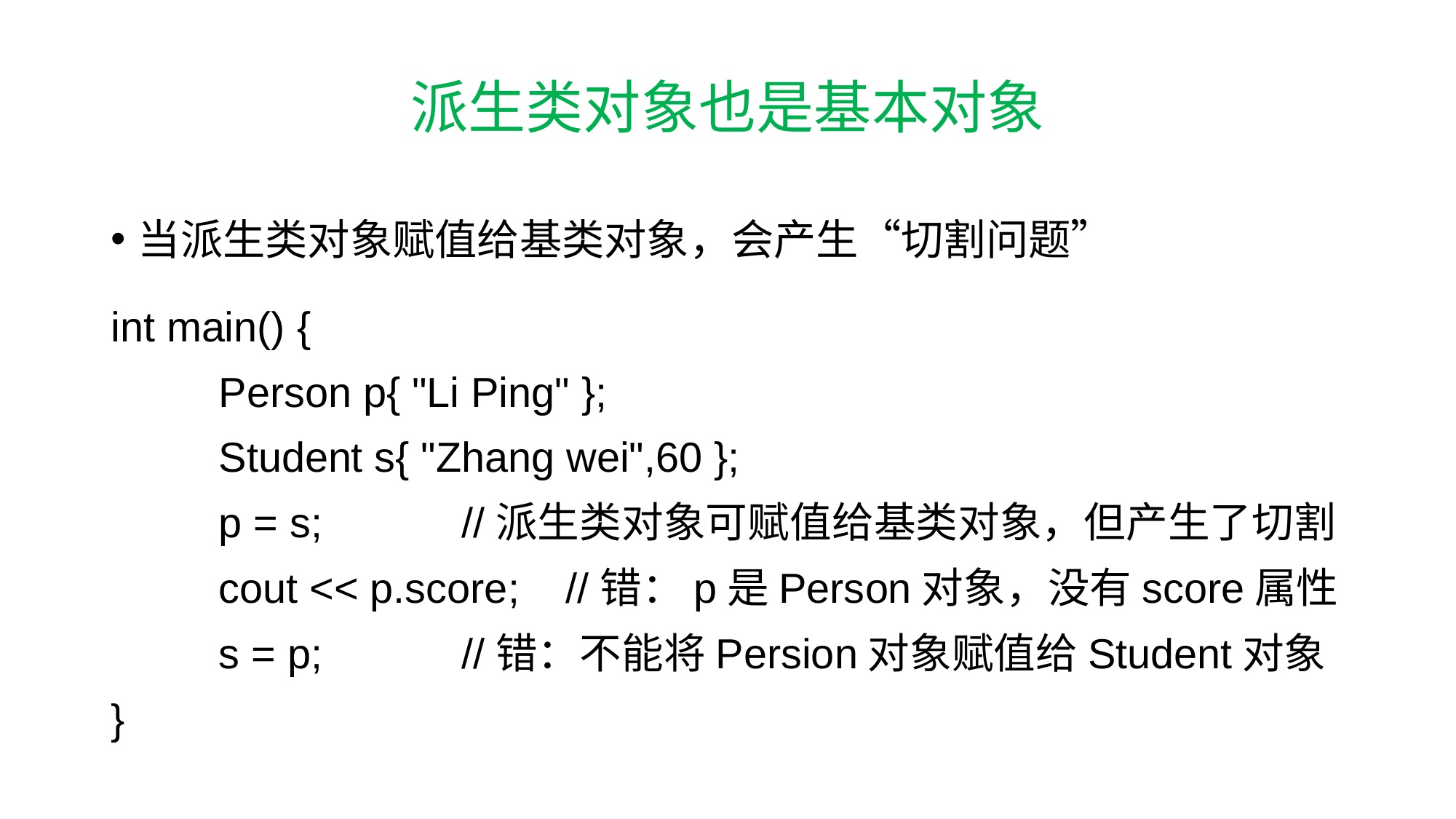

# 派生类对象也是基本对象
当派生类对象赋值给基类对象，会产生“切割问题”
int main() {
	Person p{ "Li Ping" };
	Student s{ "Zhang wei",60 };
	p = s;            //派生类对象可赋值给基类对象，但产生了切割
	cout << p.score;    //错：p是Person对象，没有score属性
	s = p;            //错：不能将Persion对象赋值给Student对象
}